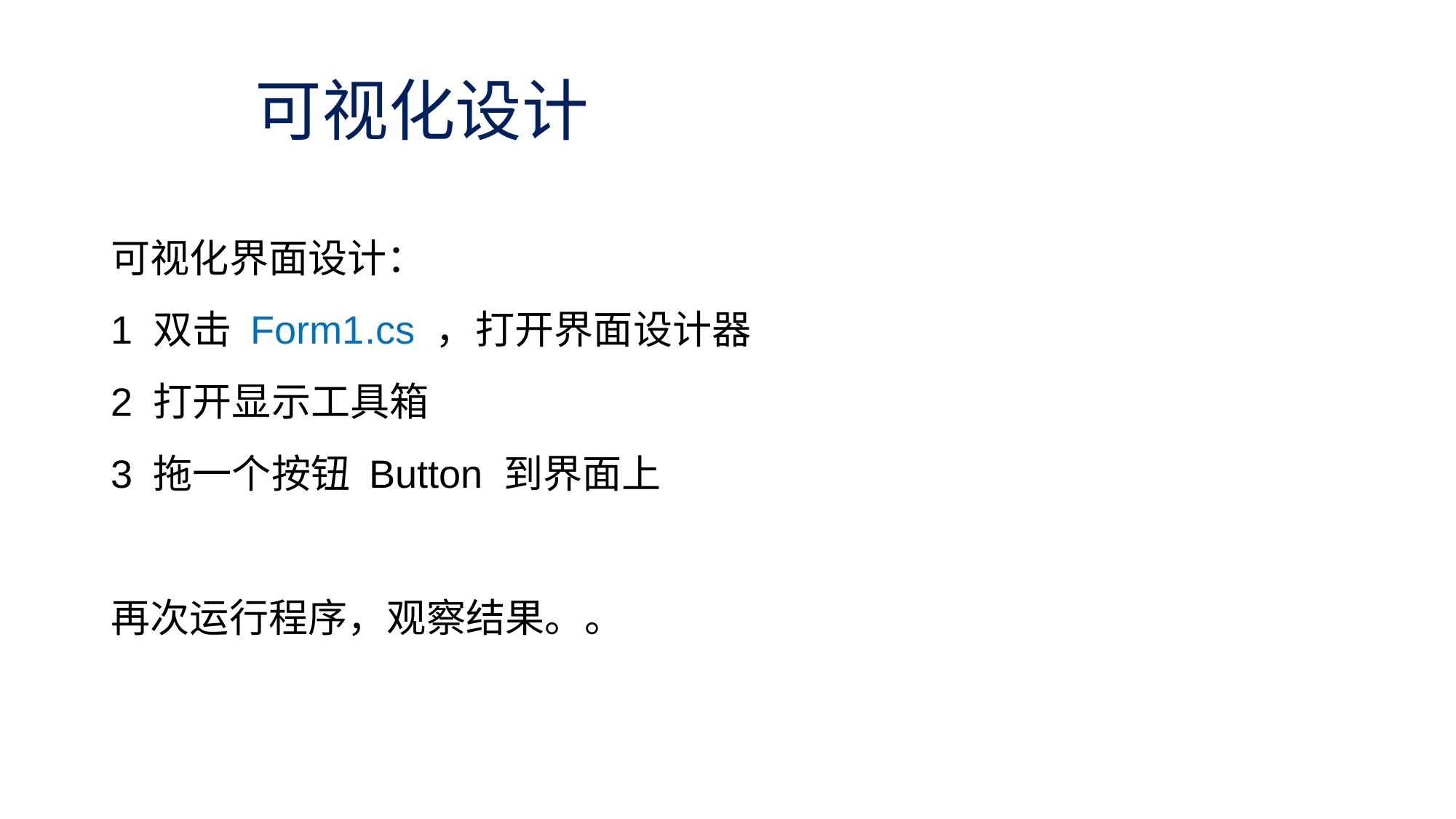

# 可视化设计
可视化界面设计：
1 双击 Form1.cs ，打开界面设计器
2 打开显示工具箱
3 拖一个按钮 Button 到界面上

再次运行程序，观察结果。。